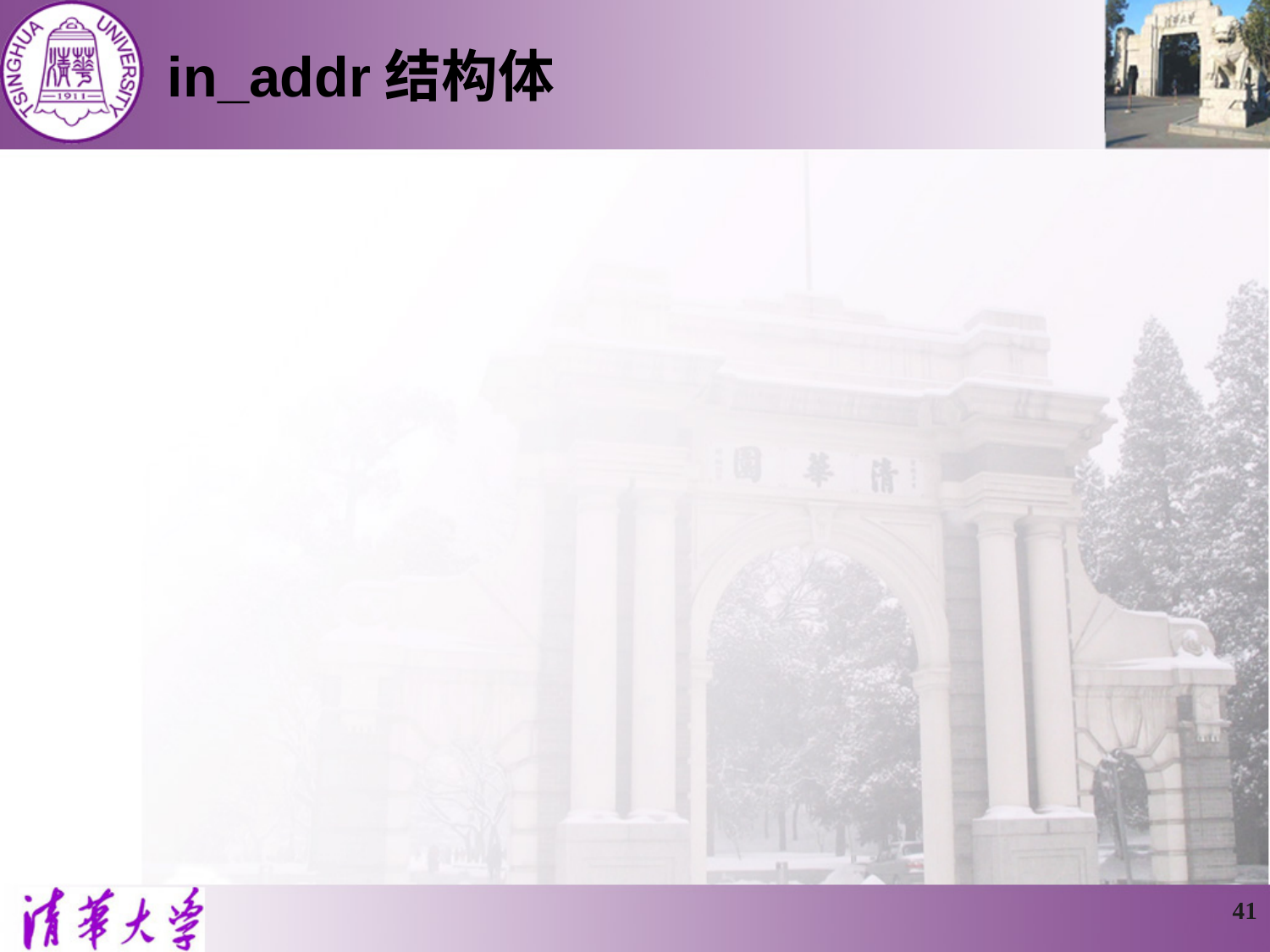

# in_addr结构体
表示IP地址
struct in_addr {
	union {
		struct { u_char s_b1,s_b2,s_b3,s_b4; } S_un_b;
		struct { u_short s_w1,s_w2; } S_un_w;
		u_long S_addr;
	} S_un;
#define s_addr  S_un.S_addr
#define s_host  S_un.S_un_b.s_b2
#define s_net   S_un.S_un_b.s_b1
#define s_imp   S_un.S_un_w.s_w2
#define s_impno S_un.S_un_b.s_b4
#define s_lh    S_un.S_un_b.s_b3
};
41